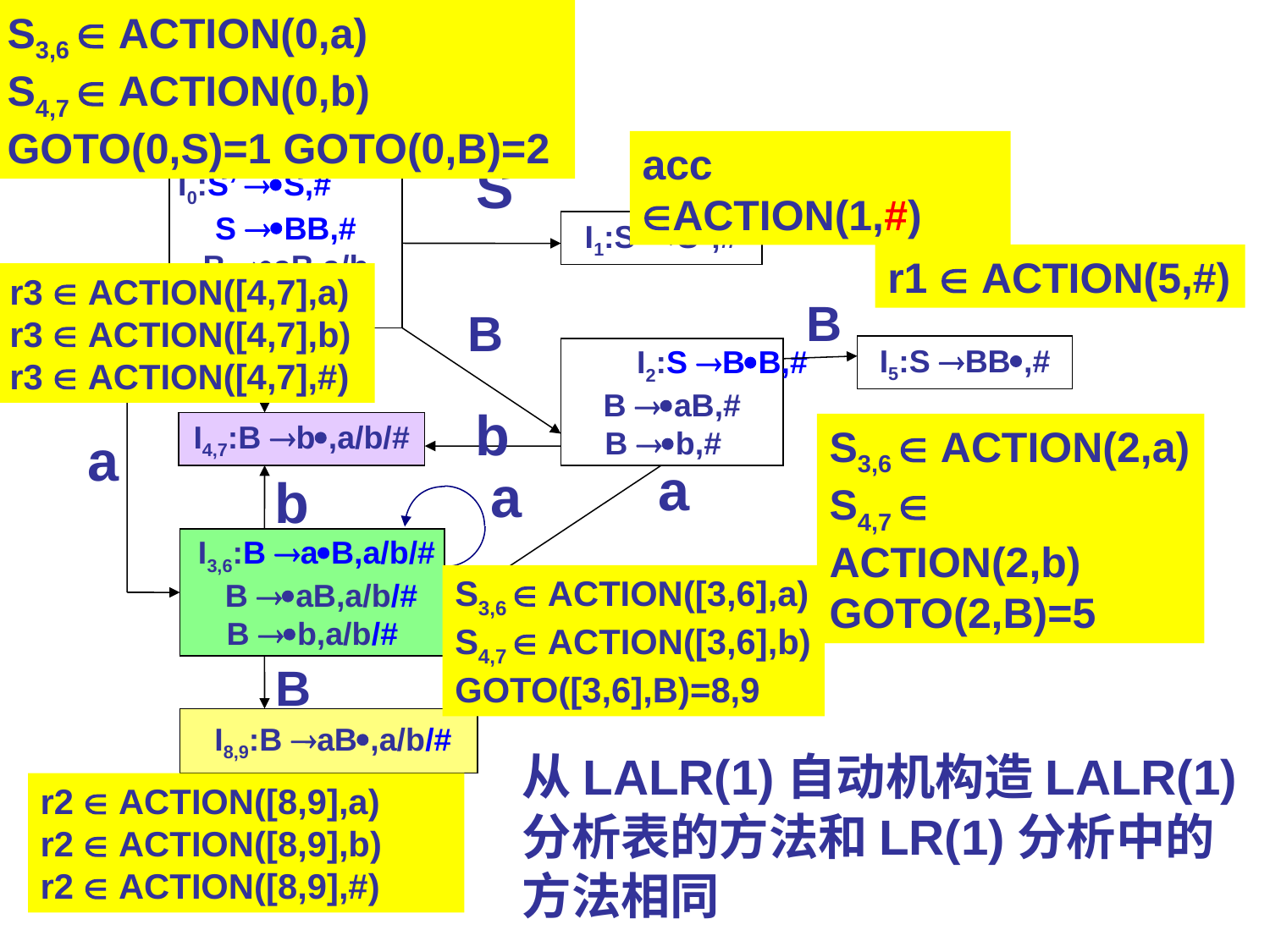

S3,6 ∈ ACTION(0,a)
S4,7 ∈ ACTION(0,b)
GOTO(0,S)=1 GOTO(0,B)=2
acc ∈ACTION(1,#)
S
I0:S’ →•S,#
S →•BB,#
B →•aB,a/b
B →•b,a/b
I1:S’ →S•,#

r1 ∈ ACTION(5,#)
r3 ∈ ACTION([4,7],a)
r3 ∈ ACTION([4,7],b)
r3 ∈ ACTION([4,7],#)

B
B
b

I5:S →BB•,#
	I2:S →B•B,#
B →•aB,#
B →•b,#

b
I4,7:B →b•,a/b/#
S3,6 ∈ ACTION(2,a)
S4,7 ∈ ACTION(2,b)
GOTO(2,B)=5
a

a
a
b

  I3,6:B →a•B,a/b/#
  B →•aB,a/b/#
  B →•b,a/b/#
S3,6 ∈ ACTION([3,6],a)
S4,7 ∈ ACTION([3,6],b)
GOTO([3,6],B)=8,9

B

 I8,9:B →aB•,a/b/#
从LALR(1)自动机构造LALR(1)分析表的方法和LR(1)分析中的方法相同
r2 ∈ ACTION([8,9],a)
r2 ∈ ACTION([8,9],b)
r2 ∈ ACTION([8,9],#)